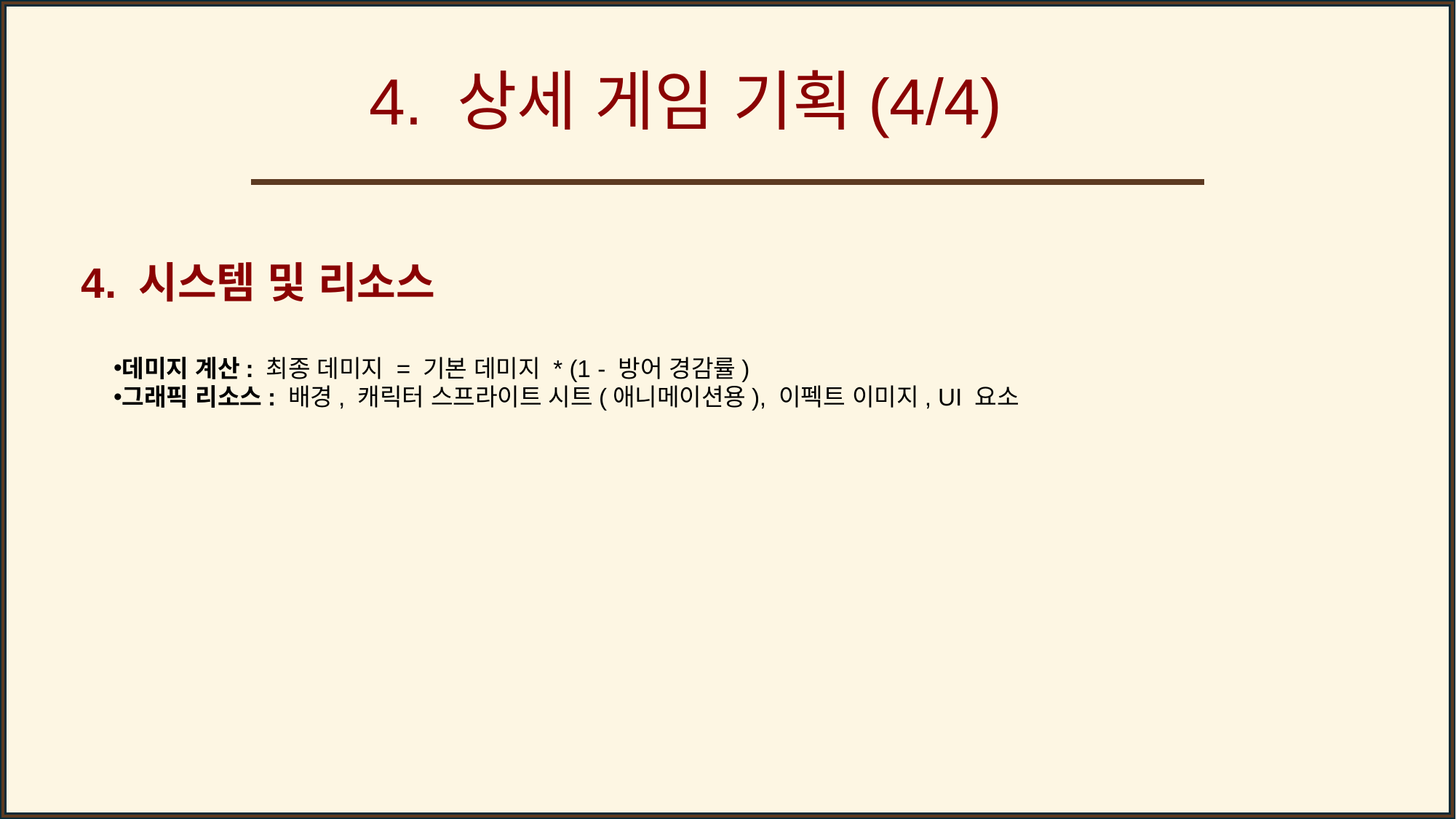

4. 상세 게임 기획(4/4)
4. 시스템 및 리소스
데미지 계산: 최종 데미지 = 기본 데미지 * (1 - 방어 경감률)
그래픽 리소스: 배경, 캐릭터 스프라이트 시트(애니메이션용), 이펙트 이미지, UI 요소